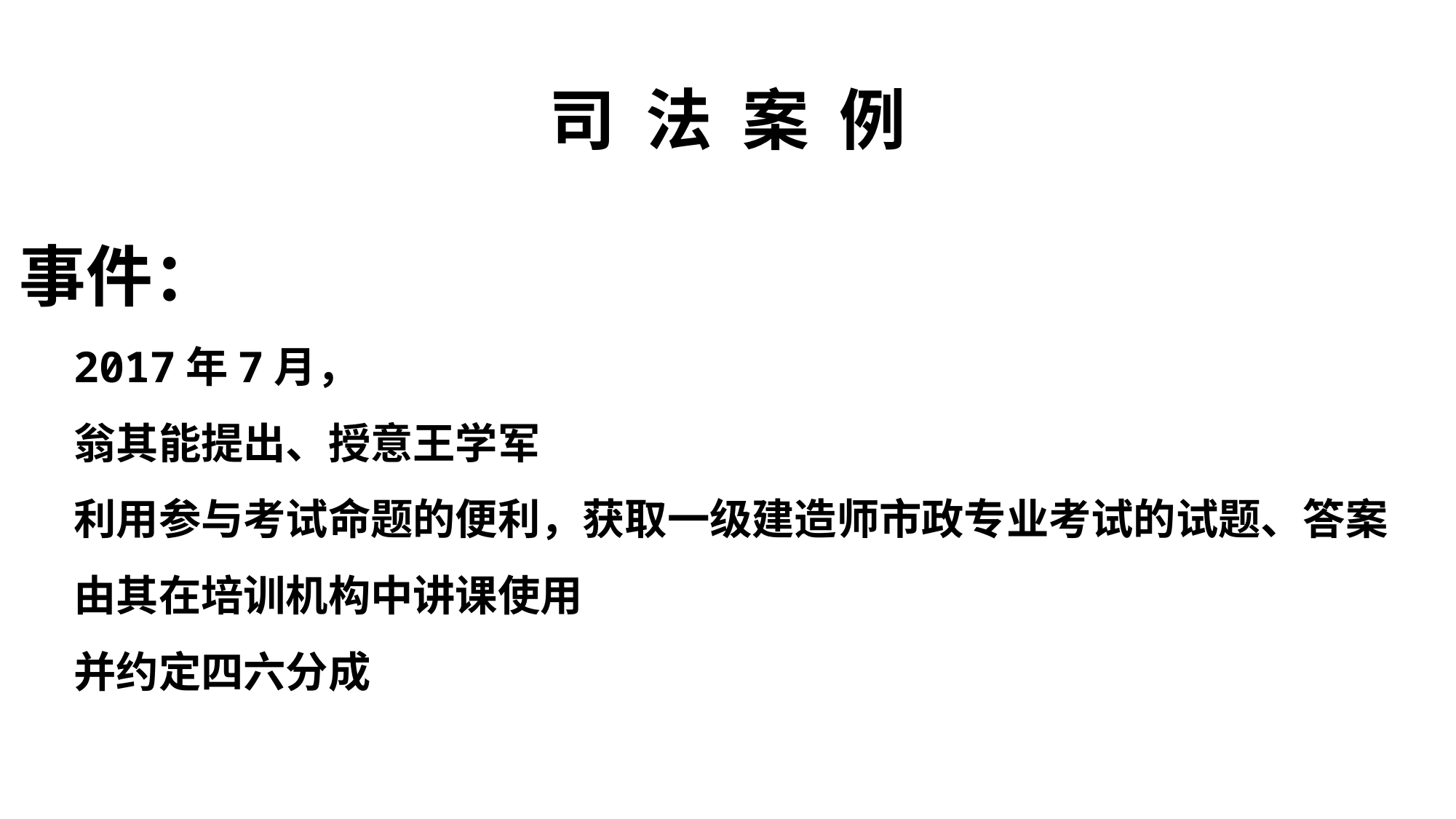

# 司  法  案  例
事件：
2017年7月，
翁其能提出、授意王学军
利用参与考试命题的便利，获取一级建造师市政专业考试的试题、答案
由其在培训机构中讲课使用
并约定四六分成